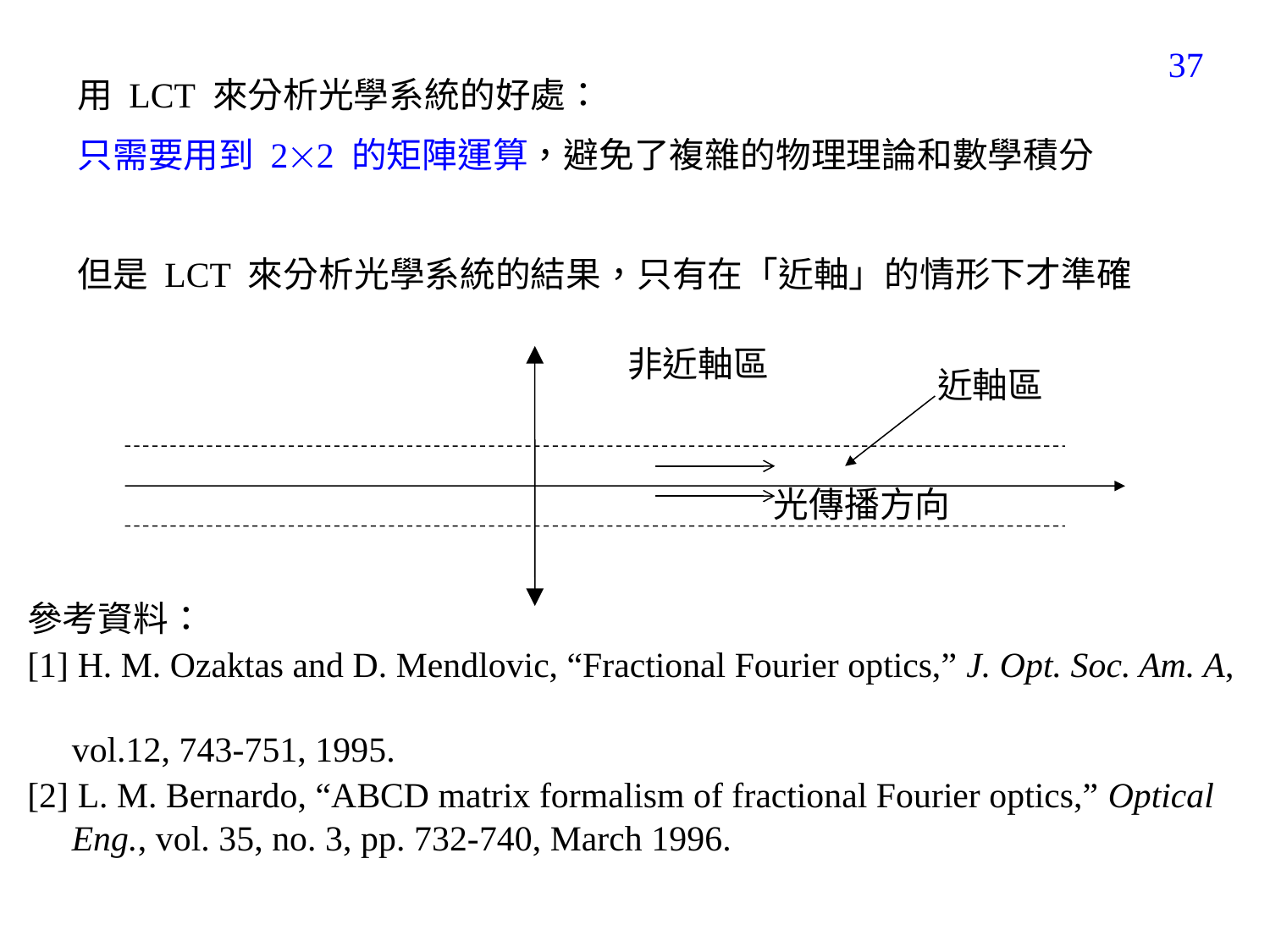

37
用 LCT 來分析光學系統的好處：
只需要用到 2×2 的矩陣運算，避免了複雜的物理理論和數學積分

但是 LCT 來分析光學系統的結果，只有在「近軸」的情形下才準確
非近軸區

近軸區

光傳播方向

參考資料：
[1] H. M. Ozaktas and D. Mendlovic, “Fractional Fourier optics,” J. Opt. Soc. Am. A,
     vol.12, 743-751, 1995.
[2] L. M. Bernardo, “ABCD matrix formalism of fractional Fourier optics,” Optical
     Eng., vol. 35, no. 3, pp. 732-740, March 1996.